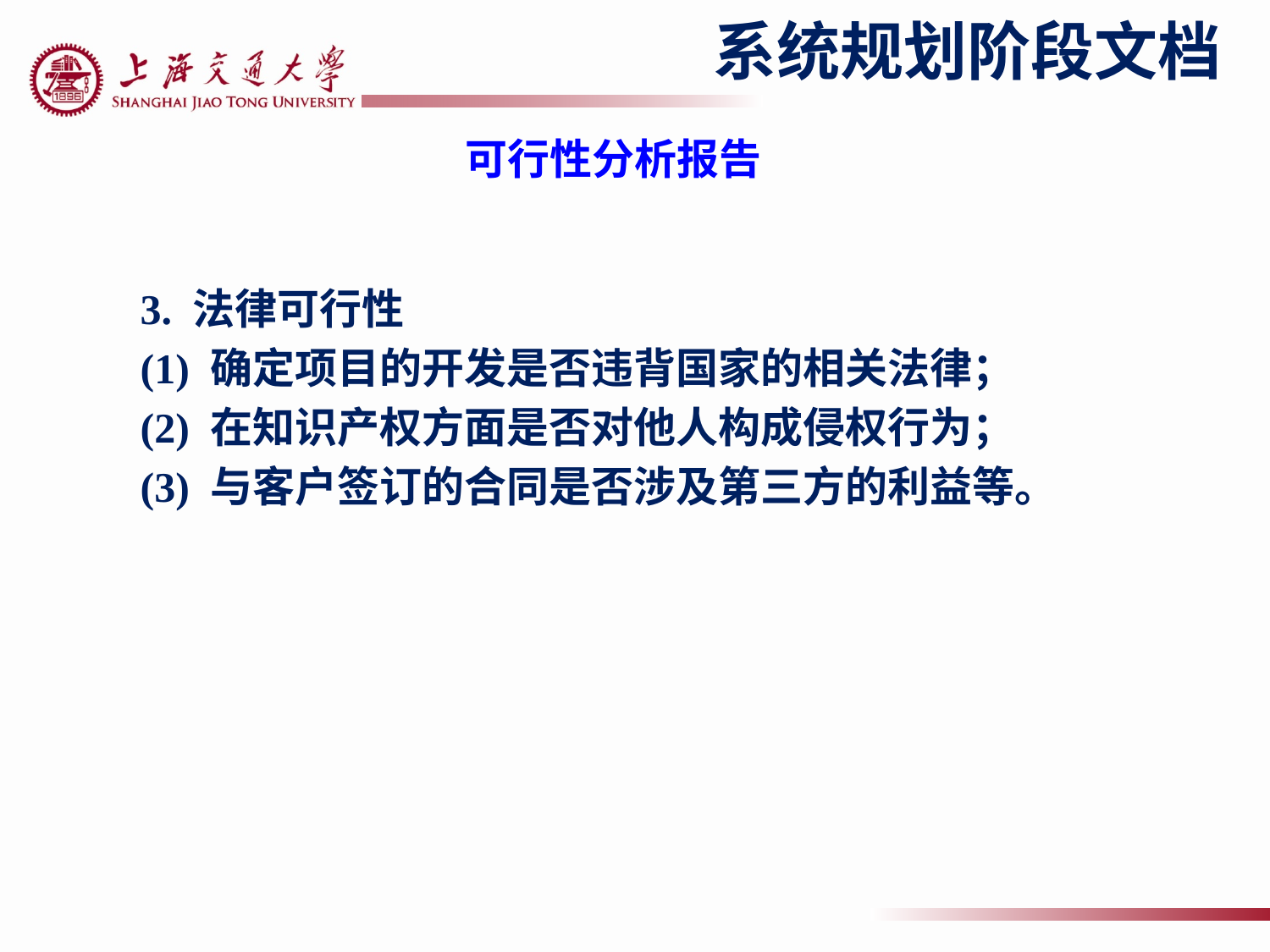

# 系统规划阶段文档
可行性分析报告
3. 法律可行性
(1) 确定项目的开发是否违背国家的相关法律；
(2) 在知识产权方面是否对他人构成侵权行为；
(3) 与客户签订的合同是否涉及第三方的利益等。